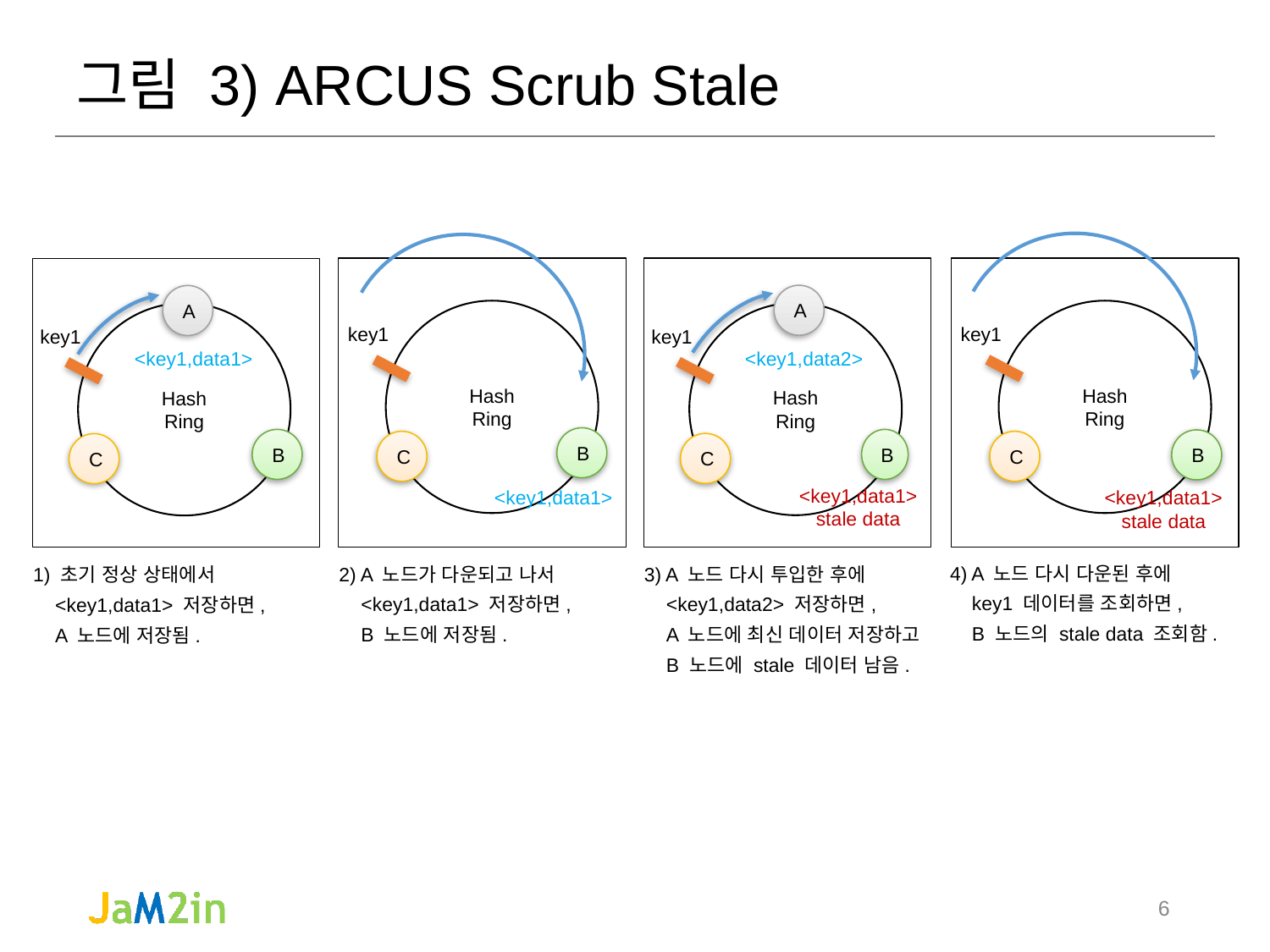

# 그림 3) ARCUS Scrub Stale

A
Hash
Ring

key1
<key1,data2>
B
C
<key1,data1>
stale data

A
Hash
Ring

key1
<key1,data1>
B
C
Hash
Ring
Hash
Ring
key1
key1
B
B
C
C
<key1,data1>
<key1,data1>
stale data
4) A 노드 다시 다운된 후에
    key1 데이터를 조회하면,
    B 노드의 stale data 조회함.
2) A 노드가 다운되고 나서
    <key1,data1> 저장하면,
    B 노드에 저장됨.
3) A 노드 다시 투입한 후에
    <key1,data2> 저장하면,
    A 노드에 최신 데이터 저장하고
    B 노드에 stale 데이터 남음.
1) 초기 정상 상태에서
    <key1,data1> 저장하면,
    A 노드에 저장됨.
6